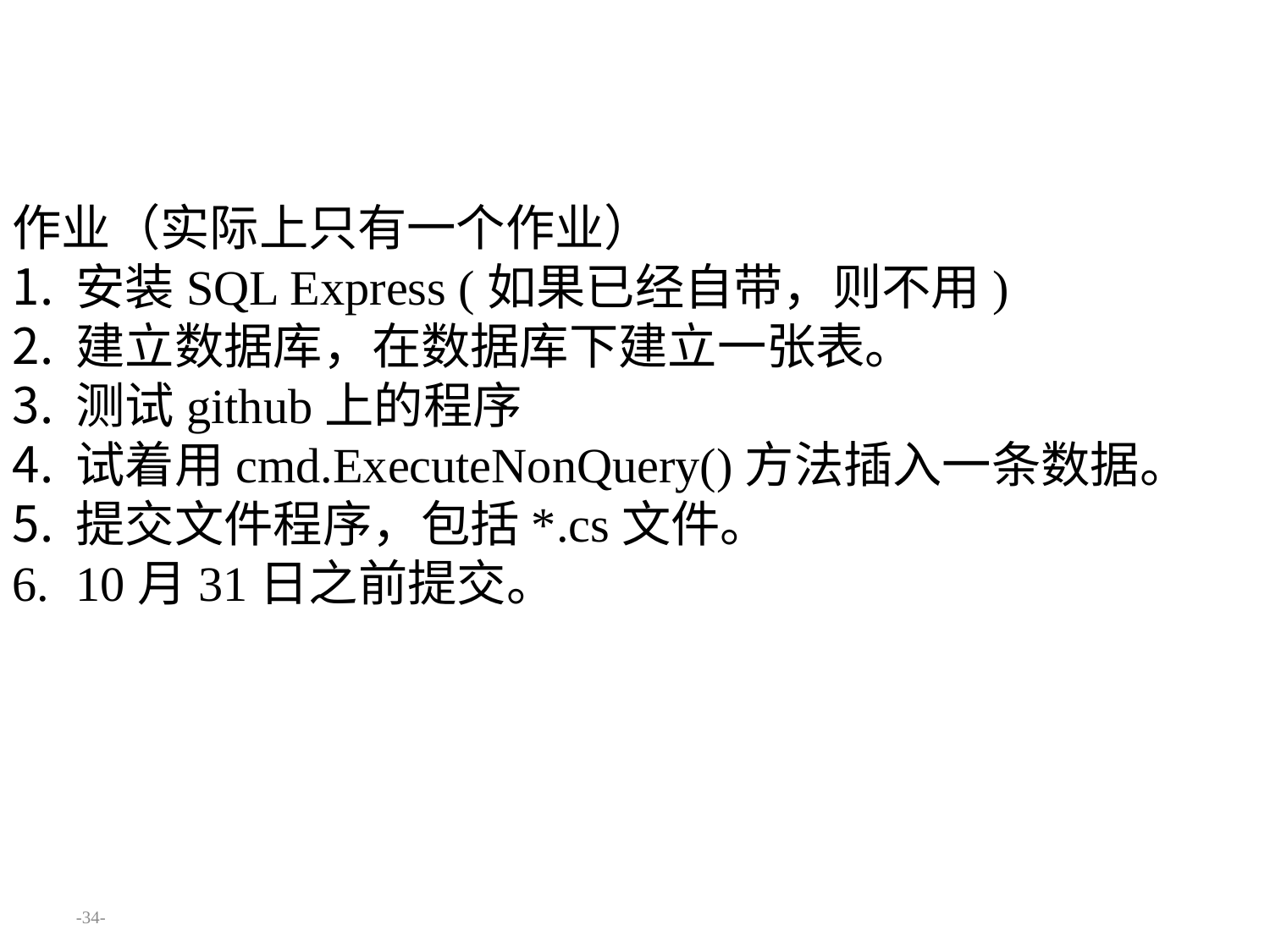

作业（实际上只有一个作业）
安装SQL Express (如果已经自带，则不用)
建立数据库，在数据库下建立一张表。
测试github上的程序
试着用cmd.ExecuteNonQuery()方法插入一条数据。
提交文件程序，包括*.cs文件。
10月31日之前提交。

-34-